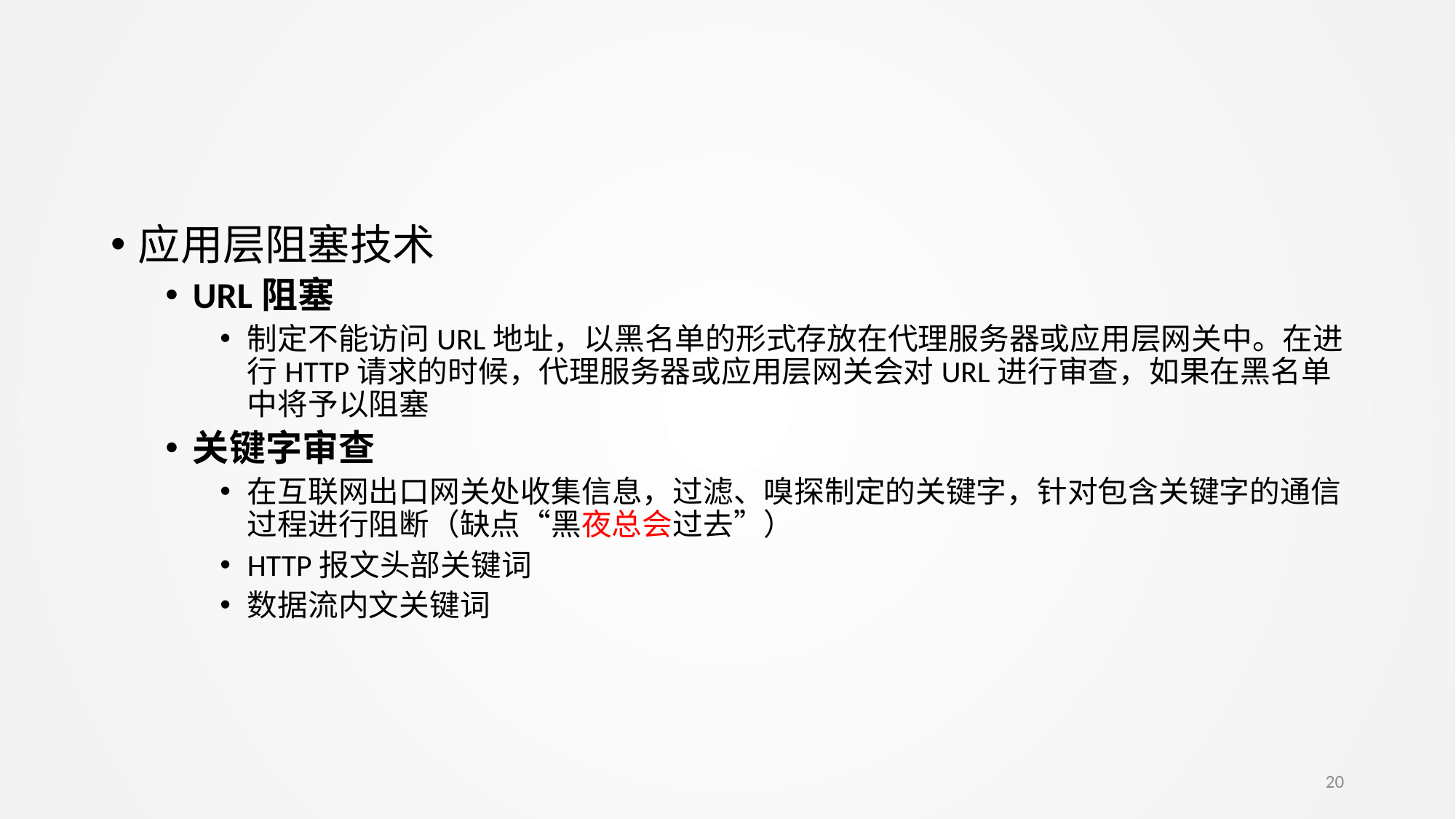

应用层阻塞技术
URL阻塞
制定不能访问URL地址，以黑名单的形式存放在代理服务器或应用层网关中。在进行HTTP请求的时候，代理服务器或应用层网关会对URL进行审查，如果在黑名单中将予以阻塞
关键字审查
在互联网出口网关处收集信息，过滤、嗅探制定的关键字，针对包含关键字的通信过程进行阻断（缺点“黑夜总会过去”）
HTTP报文头部关键词
数据流内文关键词
20